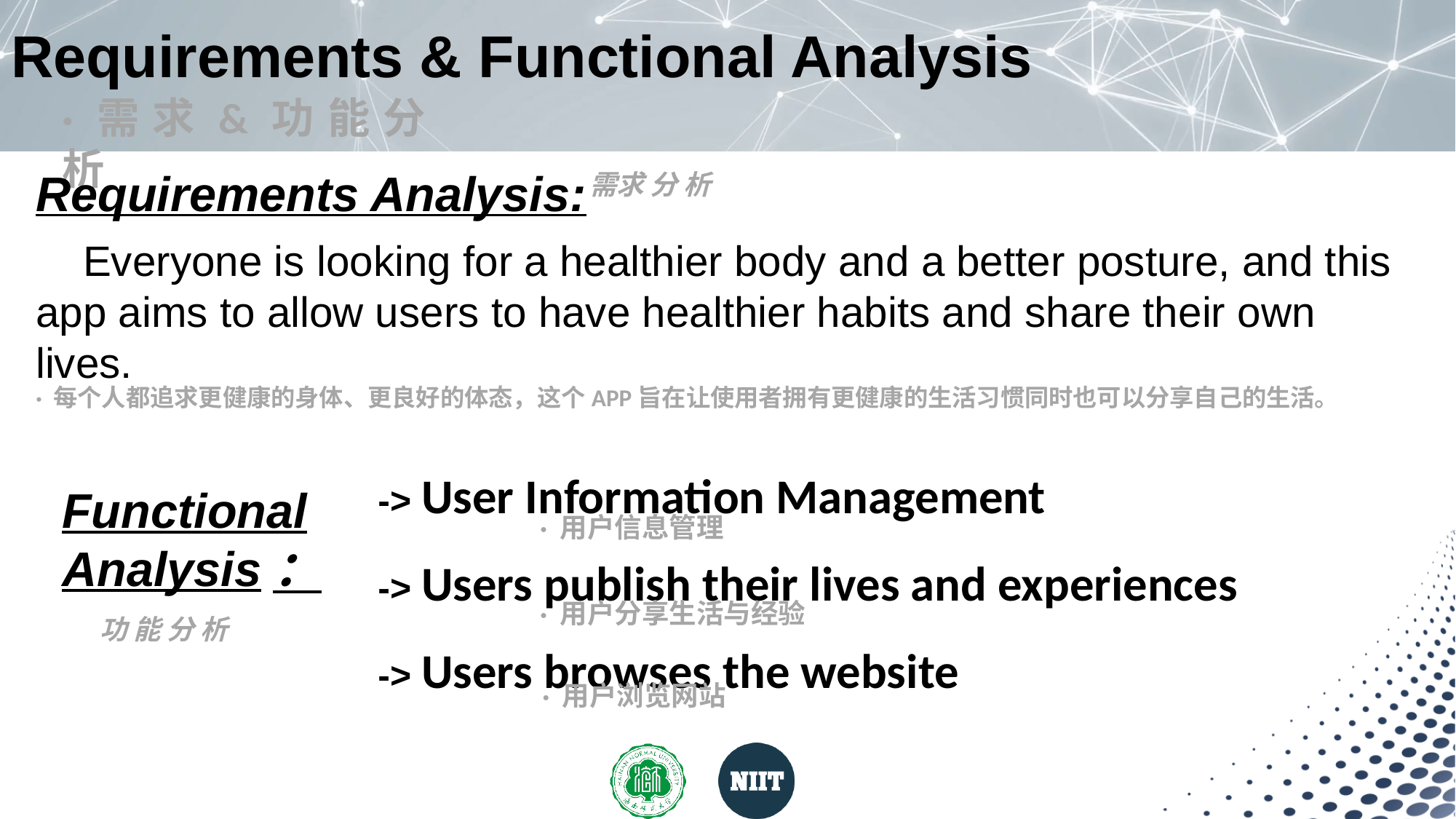

# Requirements & Functional Analysis
· 需 求 & 功 能 分 析
Requirements Analysis:
    Everyone is looking for a healthier body and a better posture, and this app aims to allow users to have healthier habits and share their own lives.
· 每个人都追求更健康的身体、更良好的体态，这个APP旨在让使用者拥有更健康的生活习惯同时也可以分享自己的生活。
需求 分 析

-> User Information Management
-> Users publish their lives and experiences
-> Users browses the website

· 用户信息管理
· 用户分享生活与经验

· 用户浏览网站
Functional Analysis：
功 能 分 析